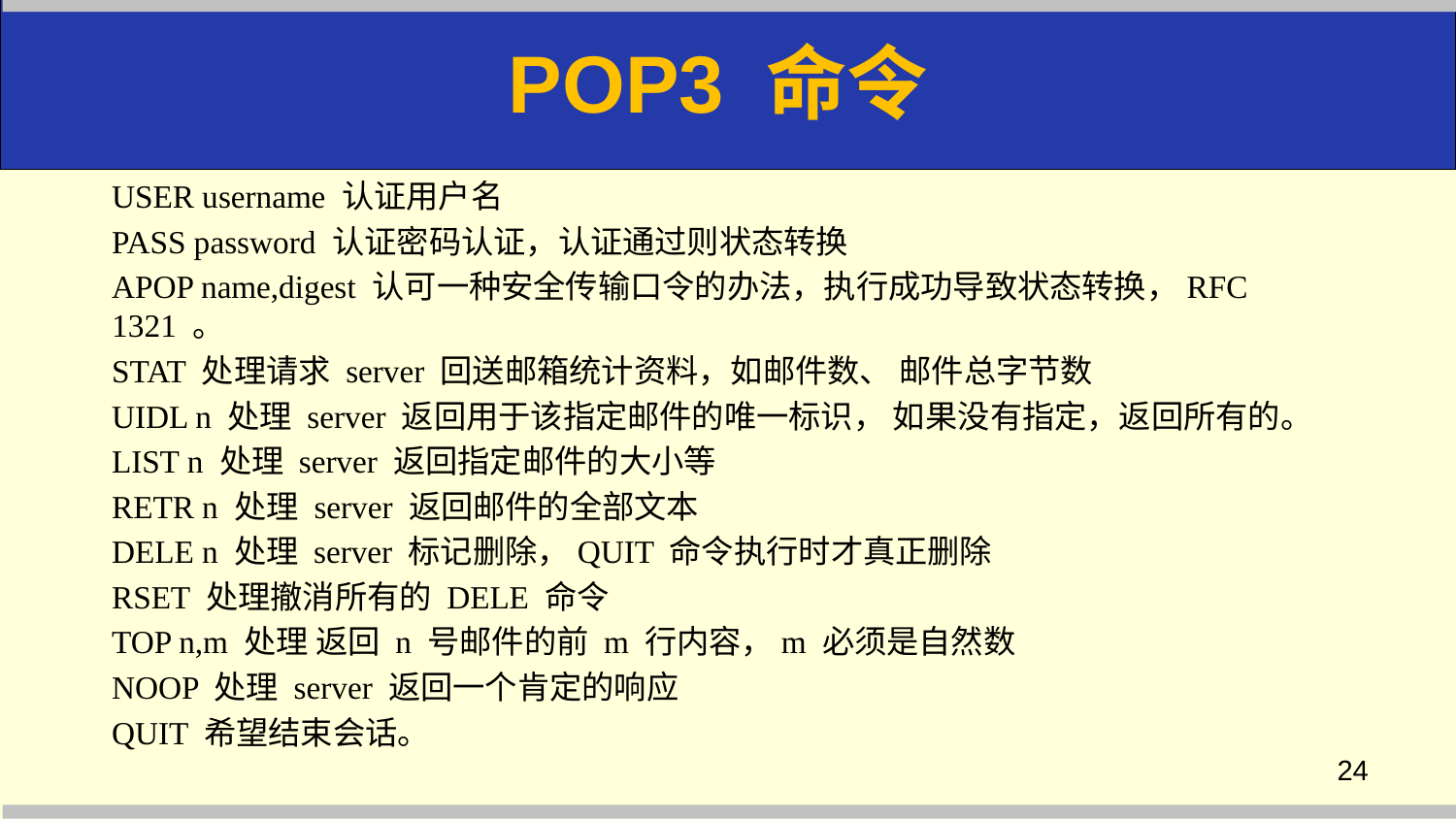

# POP3 命令
USER username 认证用户名
PASS password 认证密码认证，认证通过则状态转换
APOP name,digest 认可一种安全传输口令的办法，执行成功导致状态转换，RFC 1321 。
STAT 处理请求 server 回送邮箱统计资料，如邮件数、 邮件总字节数
UIDL n 处理 server 返回用于该指定邮件的唯一标识， 如果没有指定，返回所有的。
LIST n 处理 server 返回指定邮件的大小等
RETR n 处理 server 返回邮件的全部文本
DELE n 处理 server 标记删除，QUIT 命令执行时才真正删除
RSET 处理撤消所有的 DELE 命令
TOP n,m 处理 返回 n 号邮件的前 m 行内容，m 必须是自然数
NOOP 处理 server 返回一个肯定的响应
QUIT 希望结束会话。
24